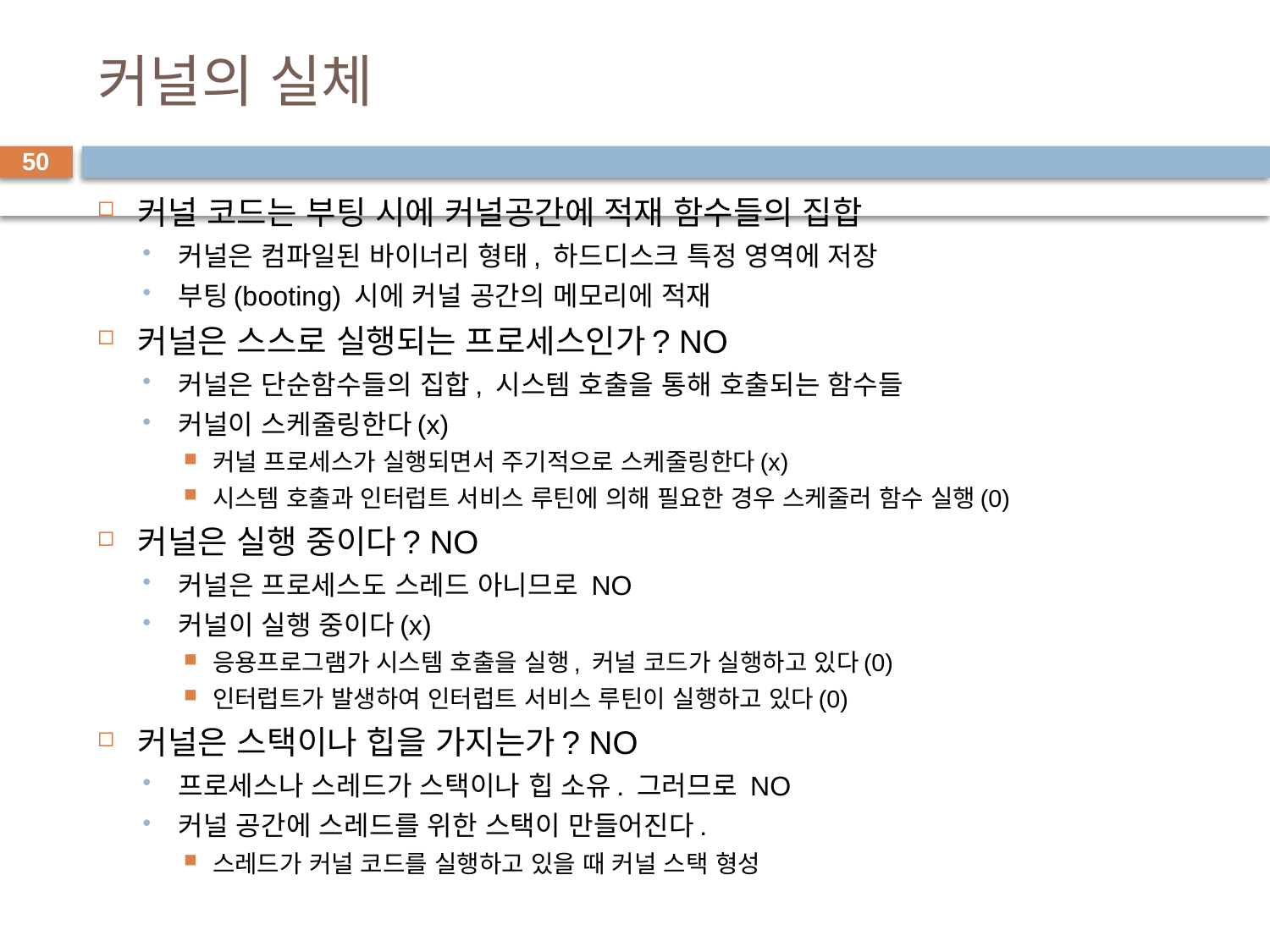

# 커널의 실체
50
커널 코드는 부팅 시에 커널공간에 적재 함수들의 집합
커널은 컴파일된 바이너리 형태, 하드디스크 특정 영역에 저장
부팅(booting) 시에 커널 공간의 메모리에 적재
커널은 스스로 실행되는 프로세스인가? NO
커널은 단순함수들의 집합, 시스템 호출을 통해 호출되는 함수들
커널이 스케줄링한다(x)
커널 프로세스가 실행되면서 주기적으로 스케줄링한다(x)
시스템 호출과 인터럽트 서비스 루틴에 의해 필요한 경우 스케줄러 함수 실행(0)
커널은 실행 중이다? NO
커널은 프로세스도 스레드 아니므로 NO
커널이 실행 중이다(x)
응용프로그램가 시스템 호출을 실행, 커널 코드가 실행하고 있다(0)
인터럽트가 발생하여 인터럽트 서비스 루틴이 실행하고 있다(0)
커널은 스택이나 힙을 가지는가? NO
프로세스나 스레드가 스택이나 힙 소유. 그러므로 NO
커널 공간에 스레드를 위한 스택이 만들어진다.
스레드가 커널 코드를 실행하고 있을 때 커널 스택 형성